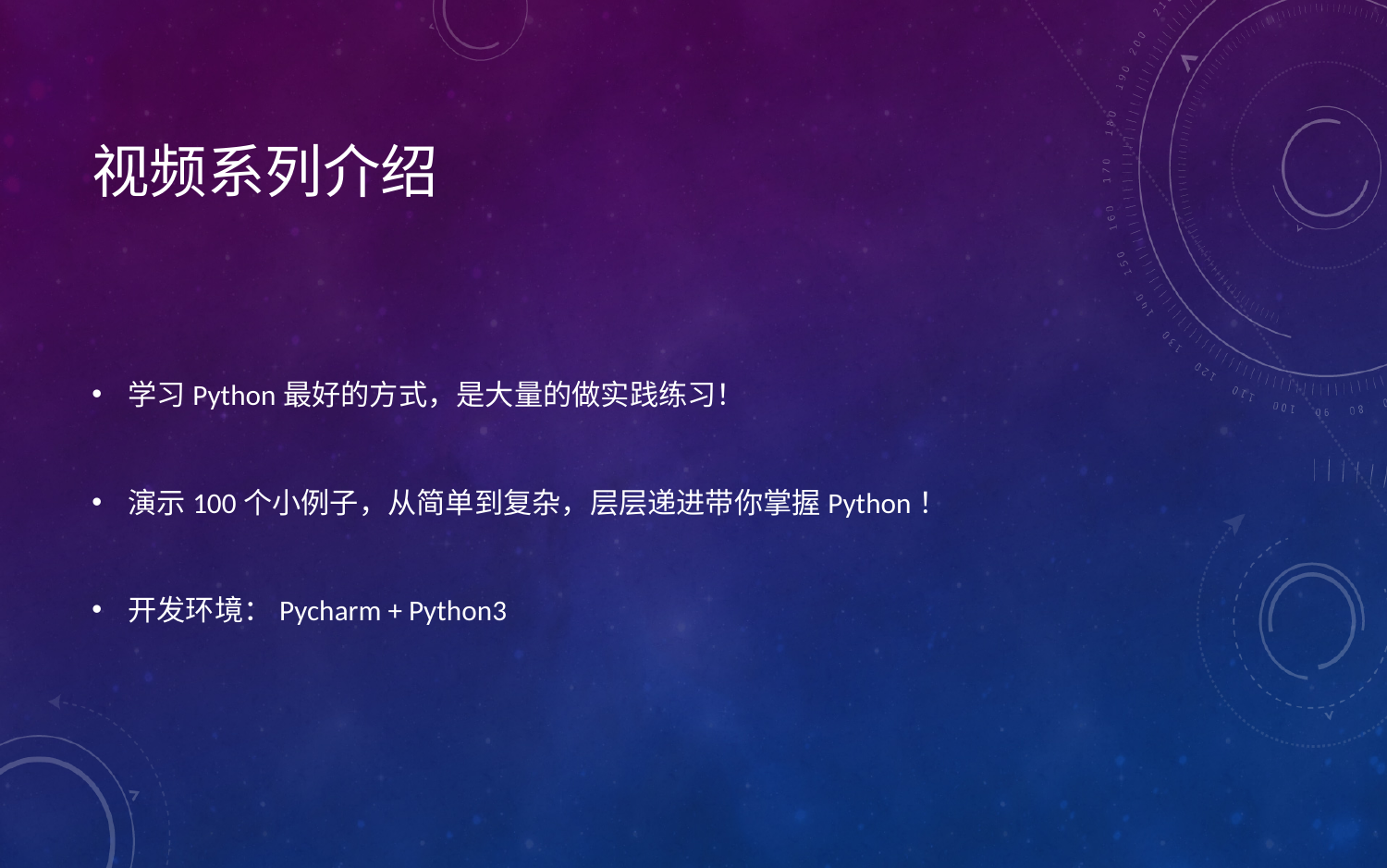

# 视频系列介绍
学习Python最好的方式，是大量的做实践练习！

演示100个小例子，从简单到复杂，层层递进带你掌握Python！

开发环境：Pycharm + Python3